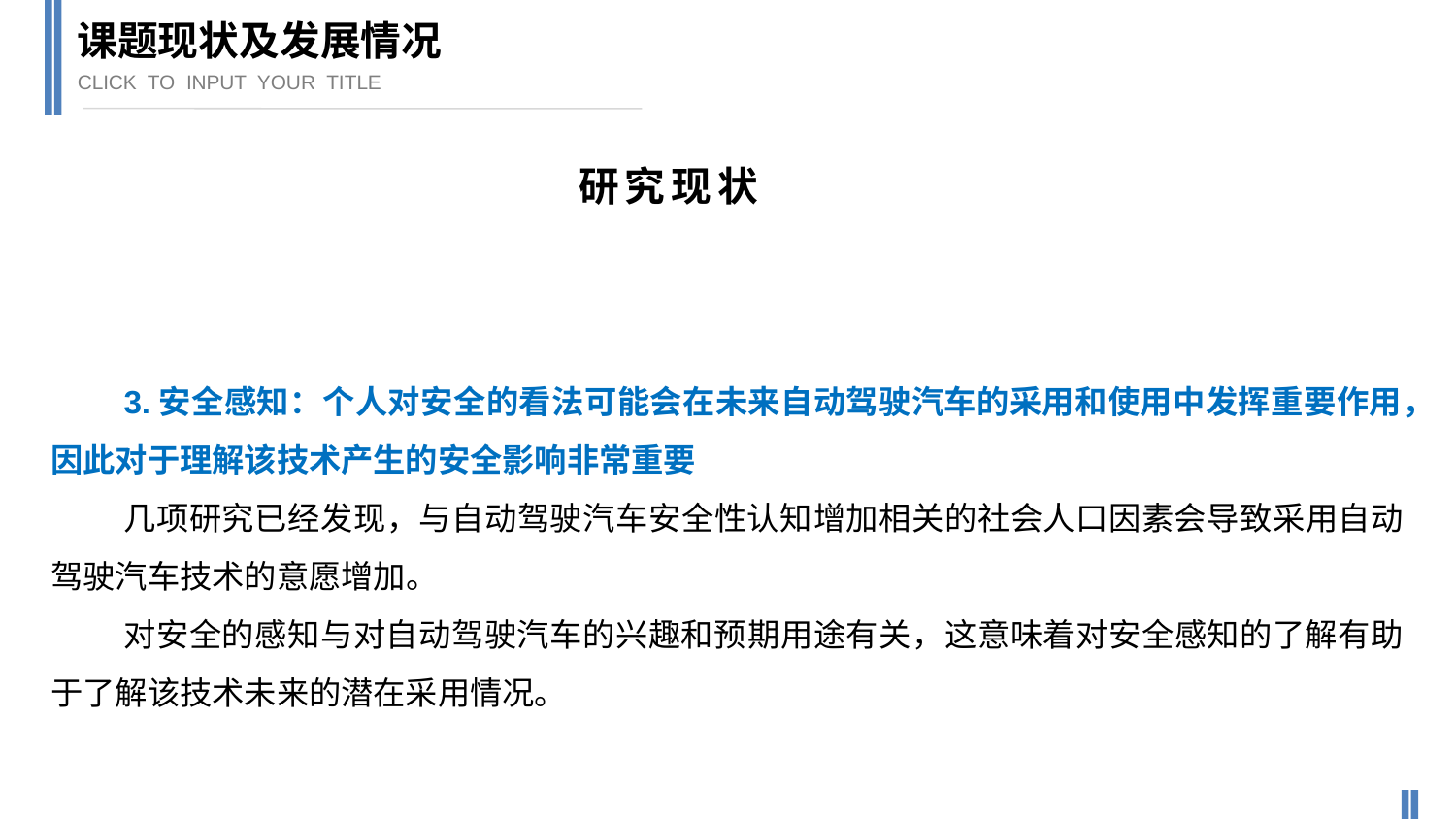

课题现状及发展情况
CLICK  TO  INPUT  YOUR  TITLE
研究现状
3.安全感知：个人对安全的看法可能会在未来自动驾驶汽车的采用和使用中发挥重要作用，因此对于理解该技术产生的安全影响非常重要
几项研究已经发现，与自动驾驶汽车安全性认知增加相关的社会人口因素会导致采用自动驾驶汽车技术的意愿增加。
对安全的感知与对自动驾驶汽车的兴趣和预期用途有关，这意味着对安全感知的了解有助于了解该技术未来的潜在采用情况。